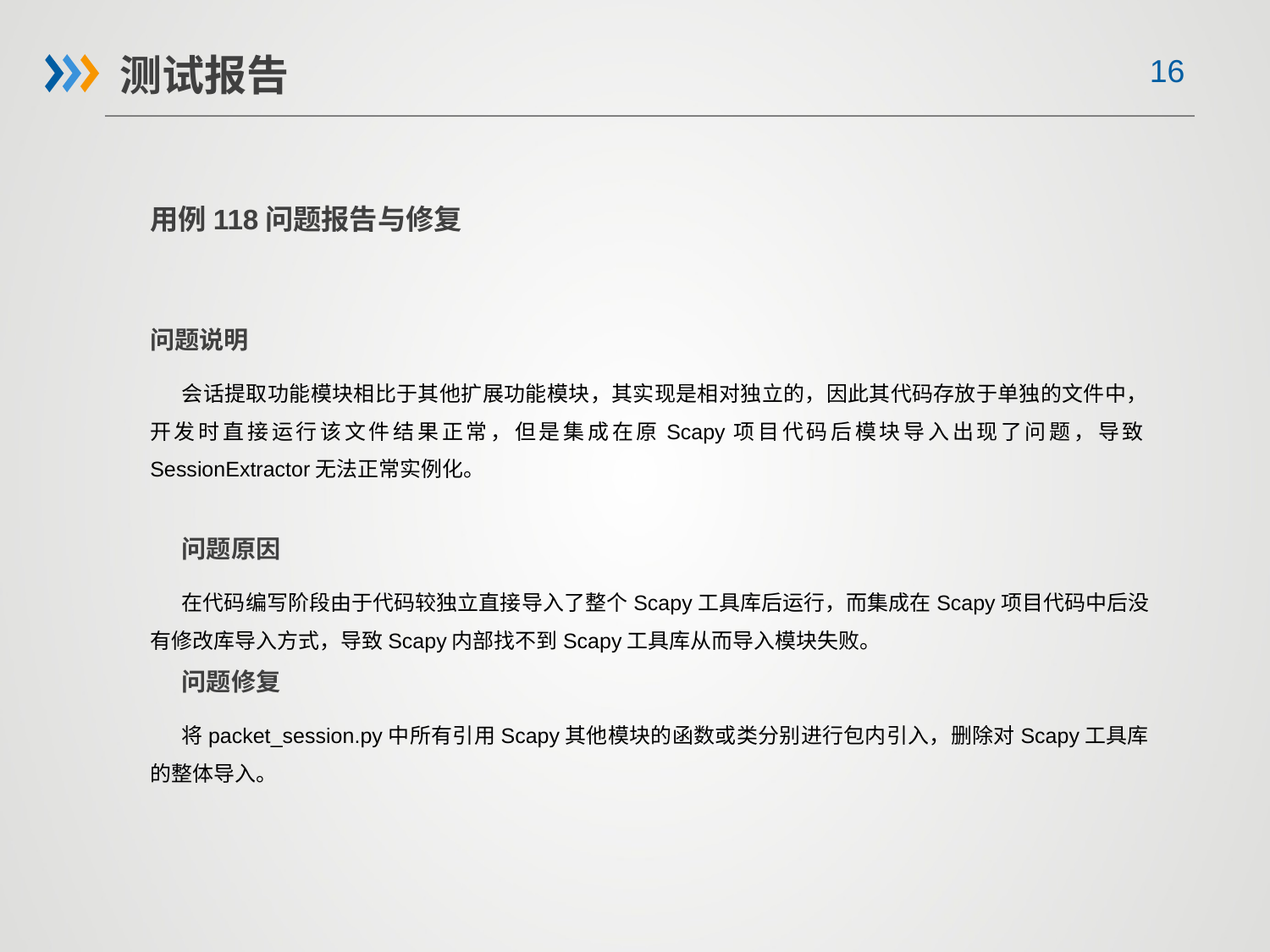

测试报告
用例118问题报告与修复

问题说明
会话提取功能模块相比于其他扩展功能模块，其实现是相对独立的，因此其代码存放于单独的文件中，开发时直接运行该文件结果正常，但是集成在原Scapy项目代码后模块导入出现了问题，导致SessionExtractor无法正常实例化。

问题原因
在代码编写阶段由于代码较独立直接导入了整个Scapy工具库后运行，而集成在Scapy项目代码中后没有修改库导入方式，导致Scapy内部找不到Scapy工具库从而导入模块失败。
问题修复
将packet_session.py中所有引用Scapy其他模块的函数或类分别进行包内引入，删除对Scapy工具库的整体导入。